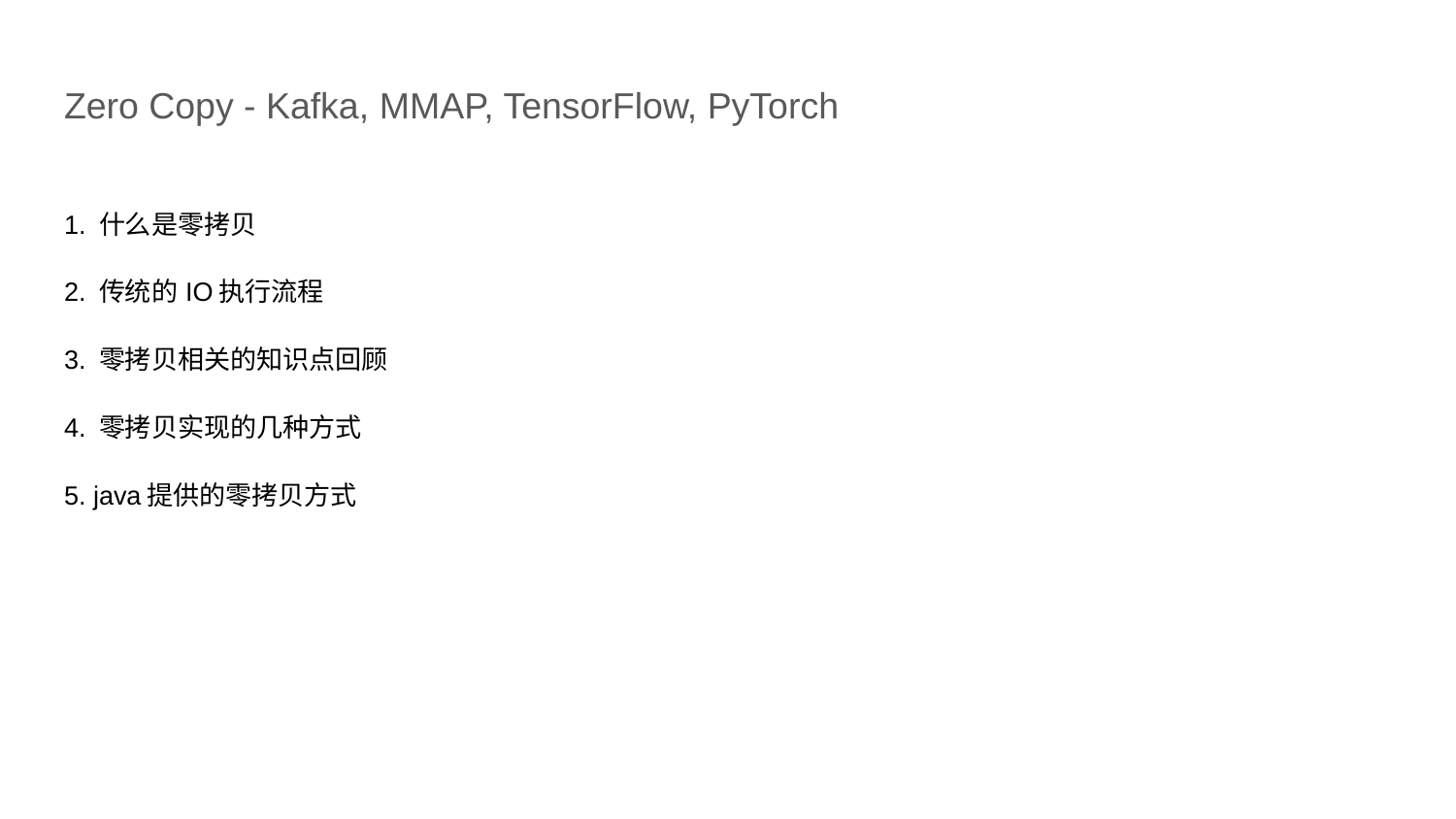

# Zero Copy - Kafka, MMAP, TensorFlow, PyTorch
1. 什么是零拷贝
2. 传统的IO执行流程
3. 零拷贝相关的知识点回顾
4. 零拷贝实现的几种方式
5. java提供的零拷贝方式